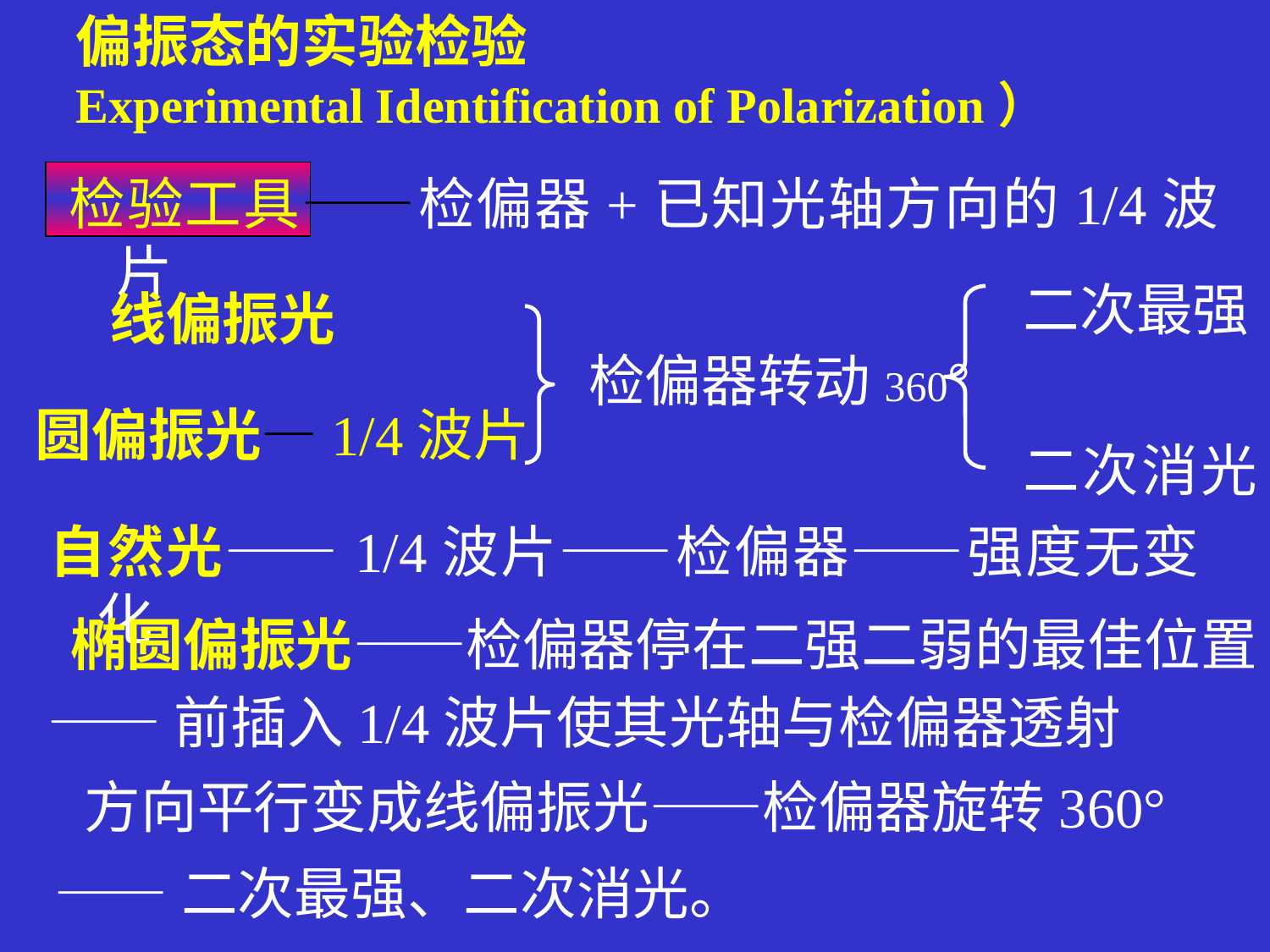

偏振态的实验检验
Experimental Identification of Polarization）

检验工具——检偏器+已知光轴方向的1/4波片
二次最强
线偏振光

检偏器转动360°
圆偏振光—1/4波片
二次消光

自然光——1/4波片——检偏器——强度无变化
 椭圆偏振光——检偏器停在二强二弱的最佳位置
——前插入1/4波片使其光轴与检偏器透射
 方向平行变成线偏振光——检偏器旋转360°
——二次最强、二次消光。